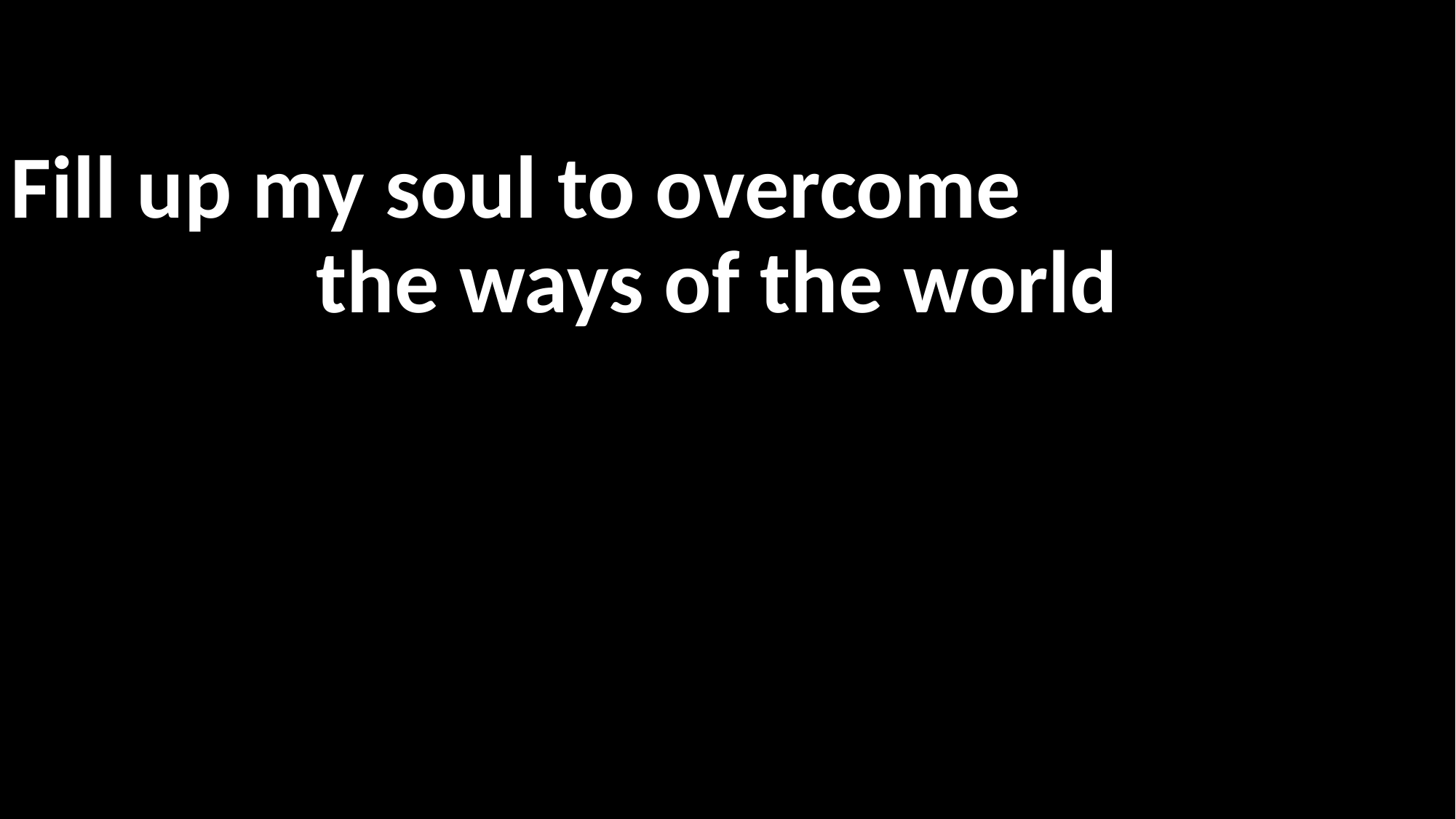

# 채우소서
내 영혼이 세상 유혹
Fill up my soul to overcome
the ways of the world